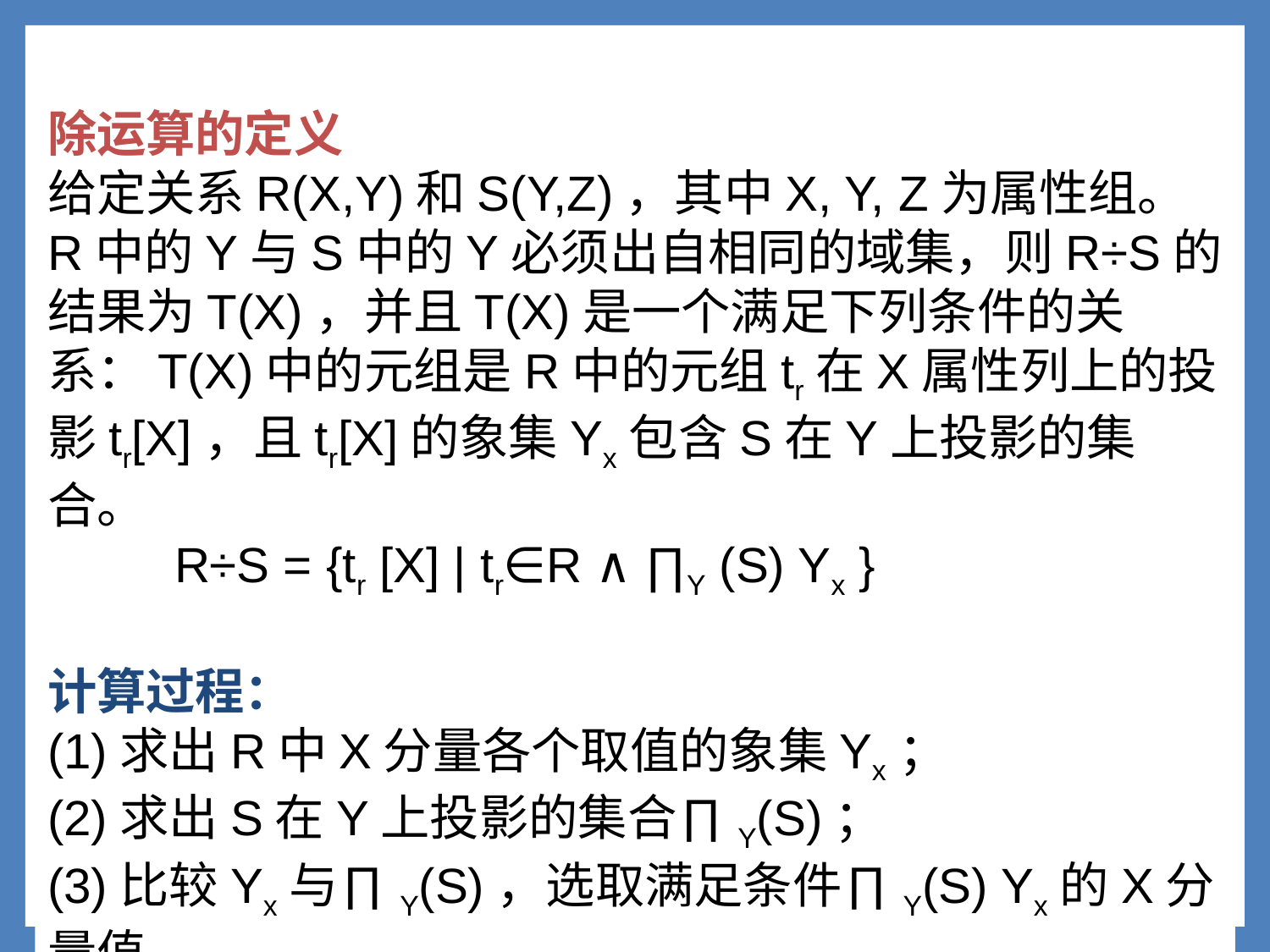

除运算的定义
给定关系R(X,Y)和S(Y,Z)，其中X, Y, Z为属性组。R中的Y与S中的Y必须出自相同的域集，则R÷S的结果为T(X)，并且T(X)是一个满足下列条件的关系：T(X)中的元组是R中的元组tr在X属性列上的投影tr[X]，且tr[X]的象集Yx包含S在Y上投影的集合。
	R÷S = {tr [X] | tr∈R ∧ ∏Y (S) Yx }

计算过程：
(1)求出R中X分量各个取值的象集Yx；
(2)求出S在Y上投影的集合∏Y(S)；
(3)比较Yx与∏Y(S)，选取满足条件∏Y(S) Yx的X分量值。

1